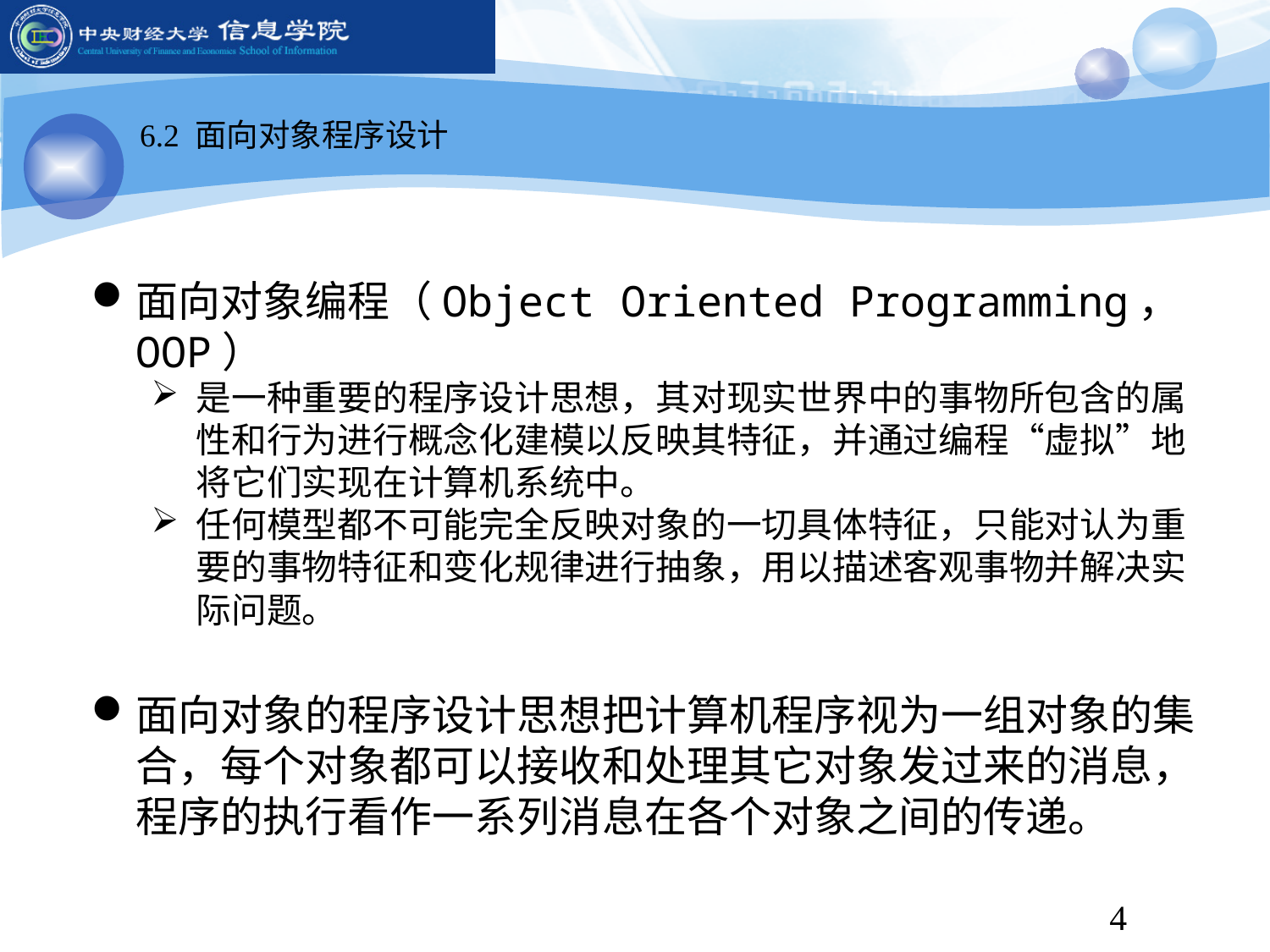

6.2 面向对象程序设计
面向对象编程（Object Oriented Programming，OOP）
是一种重要的程序设计思想，其对现实世界中的事物所包含的属性和行为进行概念化建模以反映其特征，并通过编程“虚拟”地将它们实现在计算机系统中。
任何模型都不可能完全反映对象的一切具体特征，只能对认为重要的事物特征和变化规律进行抽象，用以描述客观事物并解决实际问题。

面向对象的程序设计思想把计算机程序视为一组对象的集合，每个对象都可以接收和处理其它对象发过来的消息，程序的执行看作一系列消息在各个对象之间的传递。